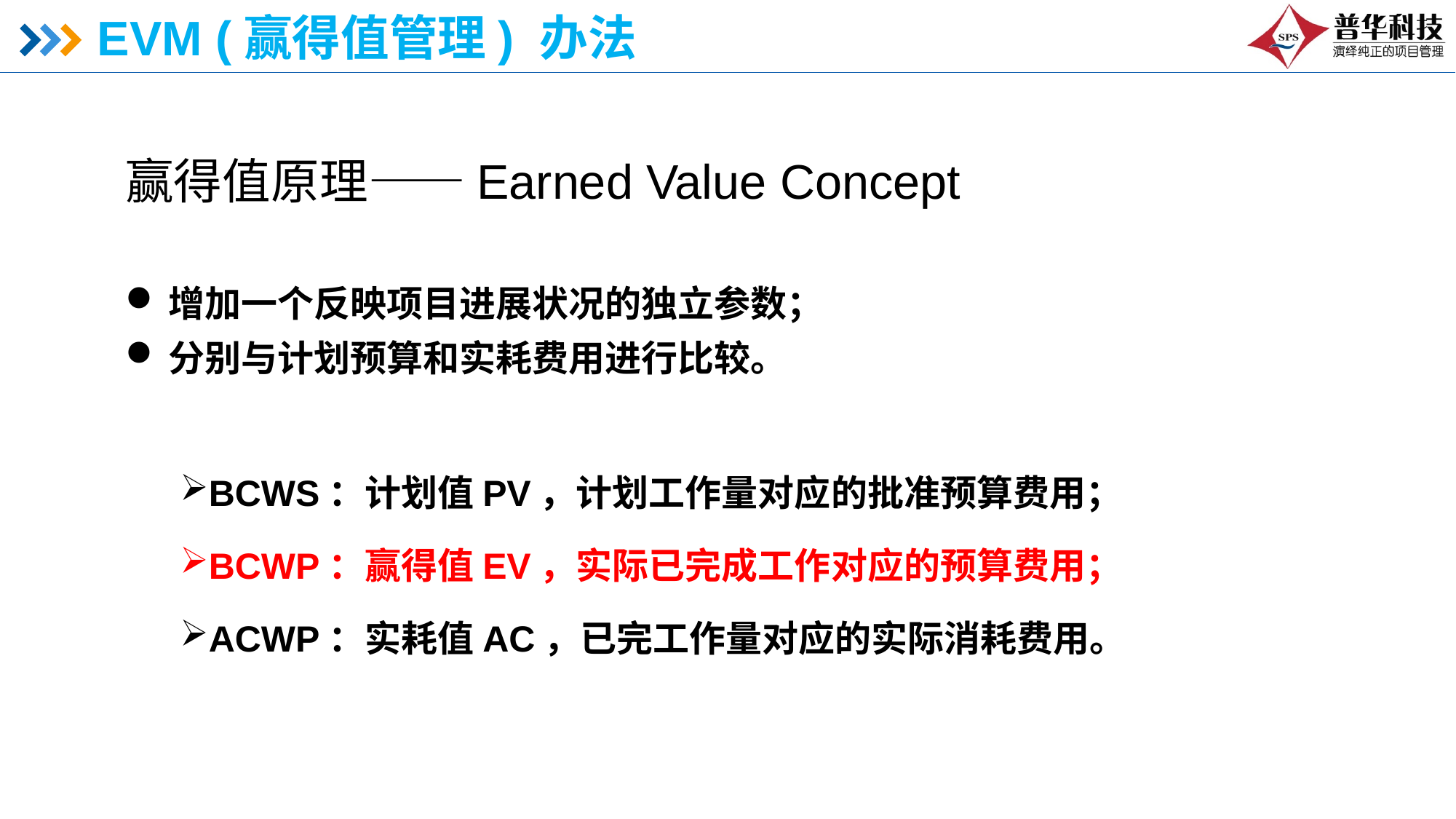

# EVM (赢得值管理) 办法
赢得值原理——Earned Value Concept

增加一个反映项目进展状况的独立参数；
分别与计划预算和实耗费用进行比较。

BCWS：计划值PV，计划工作量对应的批准预算费用；
BCWP：赢得值EV，实际已完成工作对应的预算费用；
ACWP：实耗值AC，已完工作量对应的实际消耗费用。